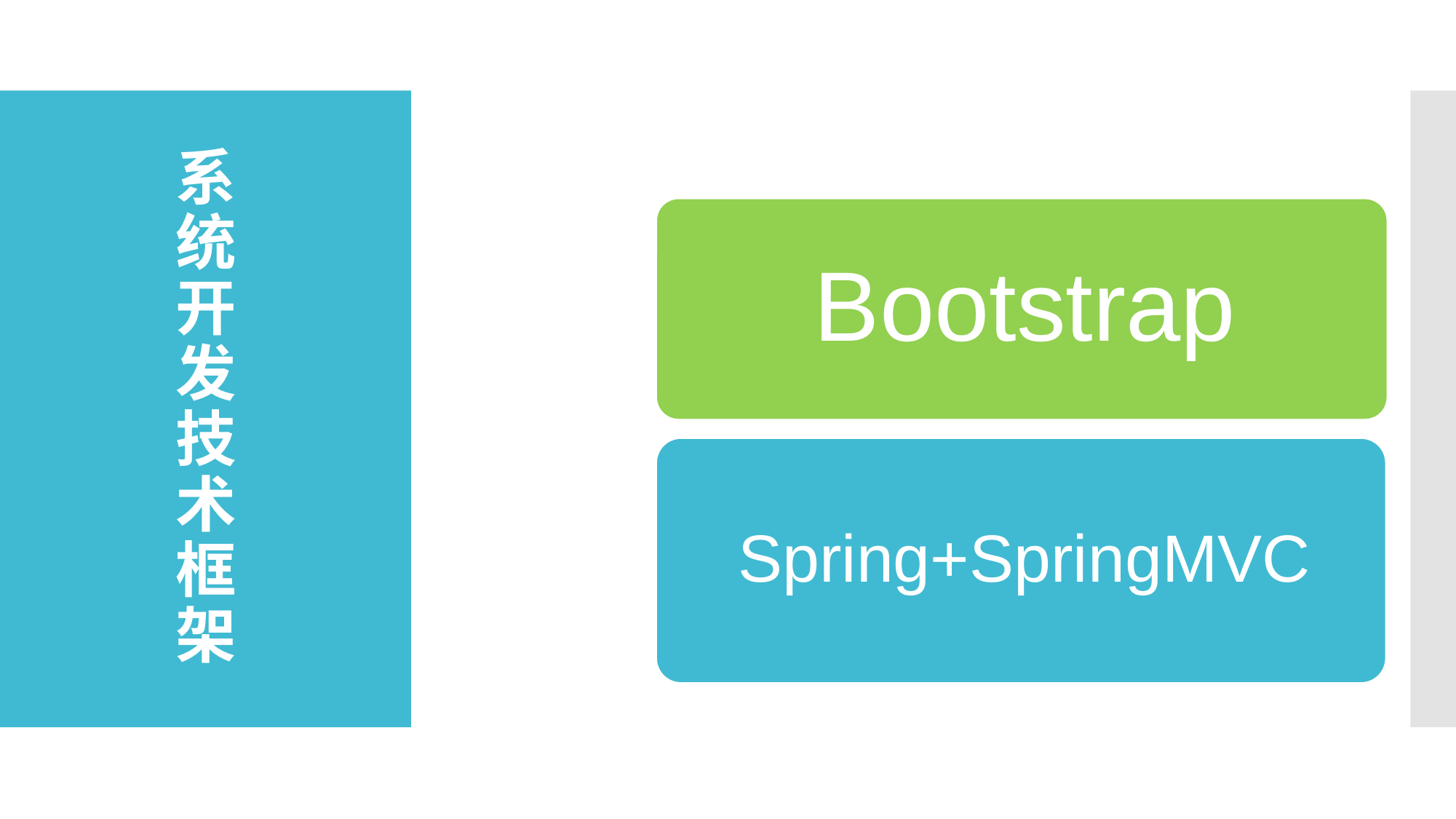

# 系 统 开 发 技 术 框 架
Bootstrap
Spring+SpringMVC